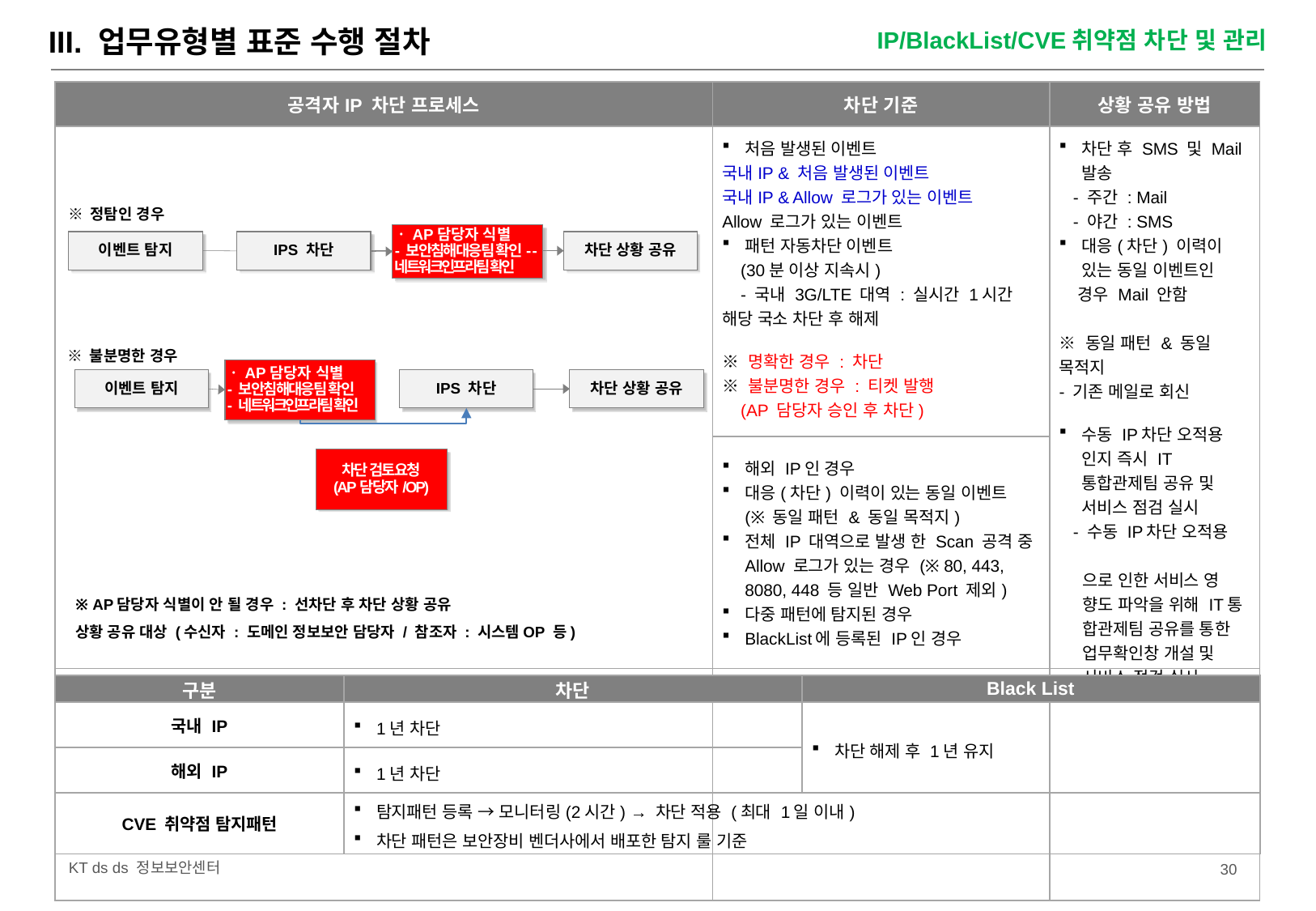

III. 업무유형별 표준 수행 절차
IP/BlackList/CVE취약점 차단 및 관리
| 공격자IP 차단 프로세스 | 차단 기준 | 상황 공유 방법 |
| --- | --- | --- |
|  | 처음 발생된 이벤트 국내IP & 처음 발생된 이벤트 국내IP & Allow 로그가 있는 이벤트 Allow 로그가 있는 이벤트 패턴 자동차단 이벤트 (30분 이상 지속시) - 국내 3G/LTE 대역 : 실시간 1시간 해당 국소 차단 후 해제 ※ 명확한 경우 : 차단 ※ 불분명한 경우 : 티켓 발행 (AP 담당자 승인 후 차단) | 차단 후 SMS 및 Mail 발송 - 주간 : Mail - 야간 : SMS 대응(차단) 이력이 있는 동일 이벤트인 경우 Mail 안함 ※ 동일 패턴 & 동일 목적지 - 기존 메일로 회신 수동 IP차단 오적용 인지 즉시 IT통합관제팀 공유 및 서비스 점검 실시 - 수동 IP차단 오적용 으로 인한 서비스 영 향도 파악을 위해 IT통 합관제팀 공유를 통한 업무확인창 개설 및 서비스 점검 실시 |
|  | 해외 IP인 경우 대응(차단) 이력이 있는 동일 이벤트 (※ 동일 패턴 & 동일 목적지) 전체 IP 대역으로 발생 한 Scan 공격 중 Allow 로그가 있는 경우 (※ 80, 443, 8080, 448 등 일반 Web Port 제외) 다중 패턴에 탐지된 경우 BlackList에 등록된 IP인 경우 |  |
|  |  |  |
※ 정탐인 경우
ㆍAP담당자 식별
- 보안침해대응팀 확인- - 네트워크인프라팀 확인
이벤트 탐지
IPS 차단
차단 상황 공유
※ 불분명한 경우
ㆍAP담당자 식별
- 보안침해대응팀 확인
- 네트워크인프라팀 확인
이벤트 탐지
IPS 차단
차단 상황 공유
차단 검토요청
(AP담당자/OP)
※ AP담당자 식별이 안 될 경우 : 선차단 후 차단 상황 공유
상황 공유 대상 (수신자 : 도메인 정보보안 담당자 / 참조자 : 시스템OP 등)
| 구분 | 차단 | Black List |
| --- | --- | --- |
| 국내 IP | 1년 차단 | 차단 해제 후 1년 유지 |
| 해외 IP | 1년 차단 |  |
| CVE 취약점 탐지패턴 | 탐지패턴 등록 → 모니터링(2시간) → 차단 적용 (최대 1일 이내) 차단 패턴은 보안장비 벤더사에서 배포한 탐지 룰 기준 |  |
30